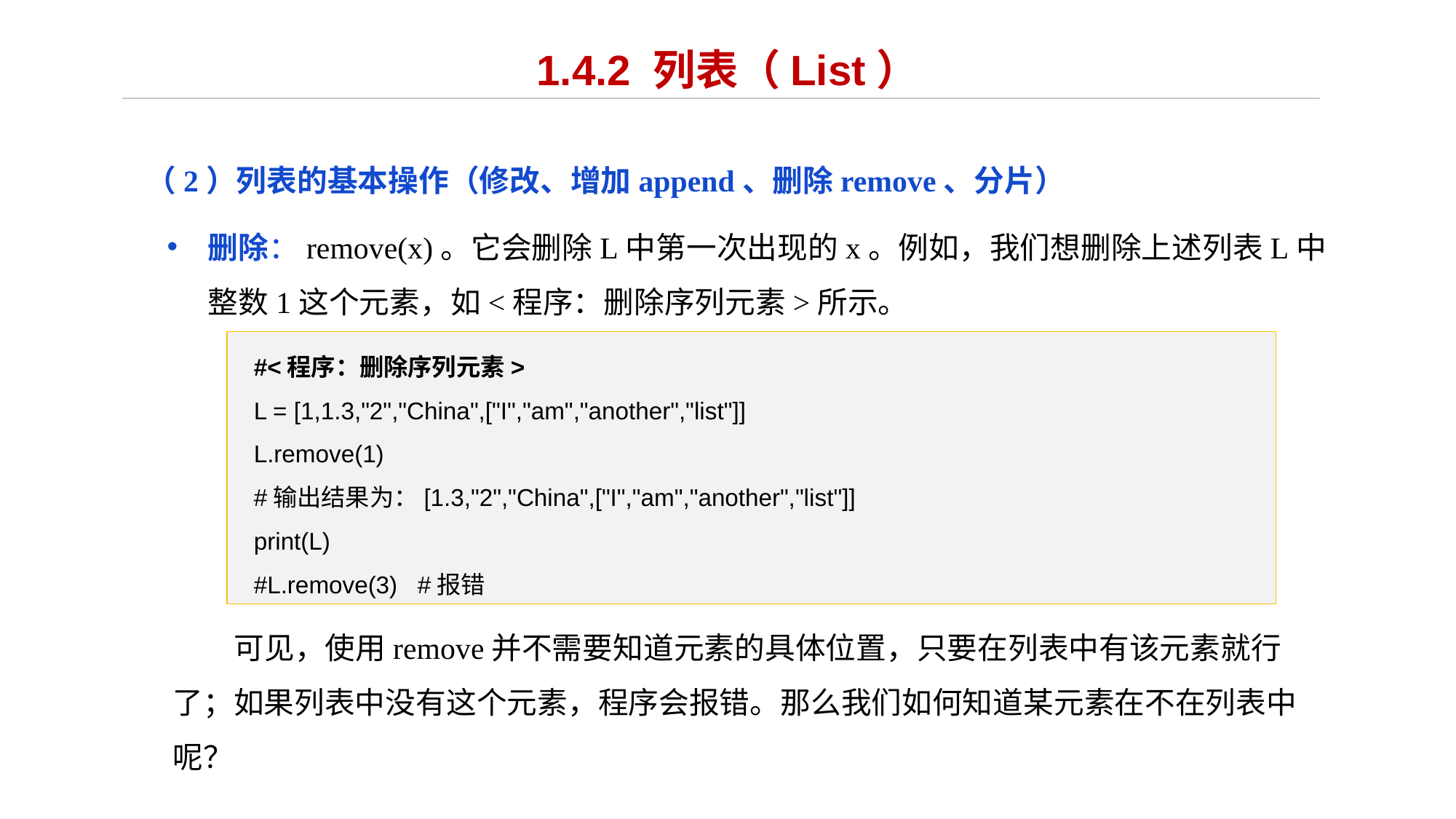

# 1.4.2 列表（List）
（2）列表的基本操作（修改、增加append、删除remove、分片）
删除：remove(x)。它会删除L中第一次出现的x。例如，我们想删除上述列表L中整数1这个元素，如<程序：删除序列元素>所示。
#<程序：删除序列元素>
L = [1,1.3,"2","China",["I","am","another","list"]]
L.remove(1)
#输出结果为：[1.3,"2","China",["I","am","another","list"]]
print(L)
#L.remove(3)   #报错
        可见，使用remove并不需要知道元素的具体位置，只要在列表中有该元素就行了；如果列表中没有这个元素，程序会报错。那么我们如何知道某元素在不在列表中呢？